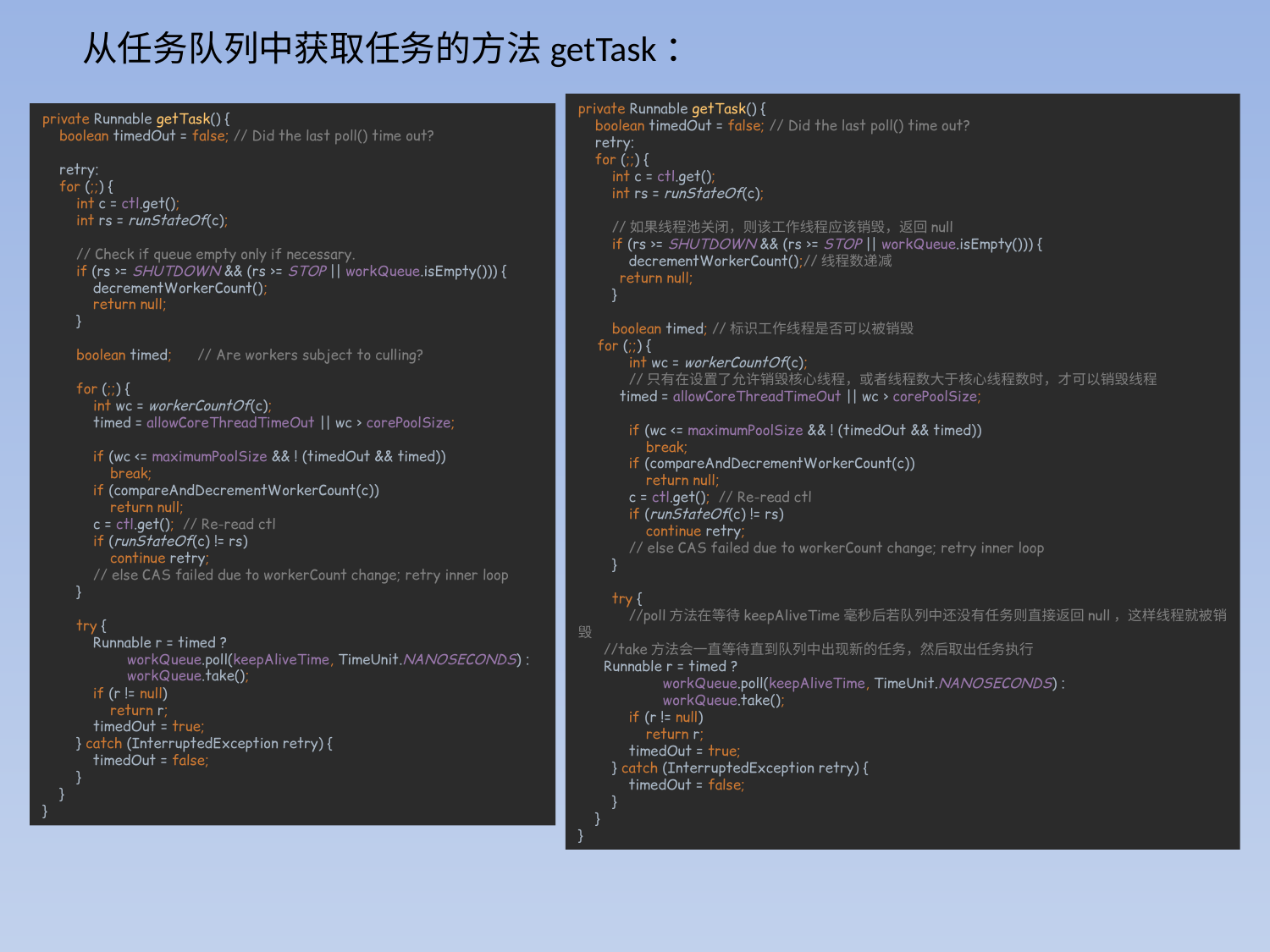

从任务队列中获取任务的方法getTask：
private Runnable getTask() {
    boolean timedOut = false; // Did the last poll() time out?
    retry:
    for (;;) {
        int c = ctl.get();
        int rs = runStateOf(c);
        //如果线程池关闭，则该工作线程应该销毁，返回null
        if (rs >= SHUTDOWN && (rs >= STOP || workQueue.isEmpty())) {
            decrementWorkerCount();//线程数递减
            return null;
        }
        boolean timed; //标识工作线程是否可以被销毁
     for (;;) {
            int wc = workerCountOf(c);
            //只有在设置了允许销毁核心线程，或者线程数大于核心线程数时，才可以销毁线程
            timed = allowCoreThreadTimeOut || wc > corePoolSize;
            if (wc <= maximumPoolSize && ! (timedOut && timed))
                break;
            if (compareAndDecrementWorkerCount(c))
                return null;
            c = ctl.get();  // Re-read ctl
            if (runStateOf(c) != rs)
                continue retry;
            // else CAS failed due to workerCount change; retry inner loop
        }
        try {
            //poll方法在等待keepAliveTime毫秒后若队列中还没有任务则直接返回null，这样线程就被销毁
       //take方法会一直等待直到队列中出现新的任务，然后取出任务执行
       Runnable r = timed ?
                    workQueue.poll(keepAliveTime, TimeUnit.NANOSECONDS) :
                    workQueue.take();
            if (r != null)
                return r;
            timedOut = true;
        } catch (InterruptedException retry) {
            timedOut = false;
        }
    }
}
private Runnable getTask() {
    boolean timedOut = false; // Did the last poll() time out?
    retry:
    for (;;) {
        int c = ctl.get();
        int rs = runStateOf(c);
        // Check if queue empty only if necessary.
        if (rs >= SHUTDOWN && (rs >= STOP || workQueue.isEmpty())) {
            decrementWorkerCount();
            return null;
        }
        boolean timed;      // Are workers subject to culling?
        for (;;) {
            int wc = workerCountOf(c);
            timed = allowCoreThreadTimeOut || wc > corePoolSize;
            if (wc <= maximumPoolSize && ! (timedOut && timed))
                break;
            if (compareAndDecrementWorkerCount(c))
                return null;
            c = ctl.get();  // Re-read ctl
            if (runStateOf(c) != rs)
                continue retry;
            // else CAS failed due to workerCount change; retry inner loop
        }
        try {
            Runnable r = timed ?
                    workQueue.poll(keepAliveTime, TimeUnit.NANOSECONDS) :
                    workQueue.take();
            if (r != null)
                return r;
            timedOut = true;
        } catch (InterruptedException retry) {
            timedOut = false;
        }
    }
}